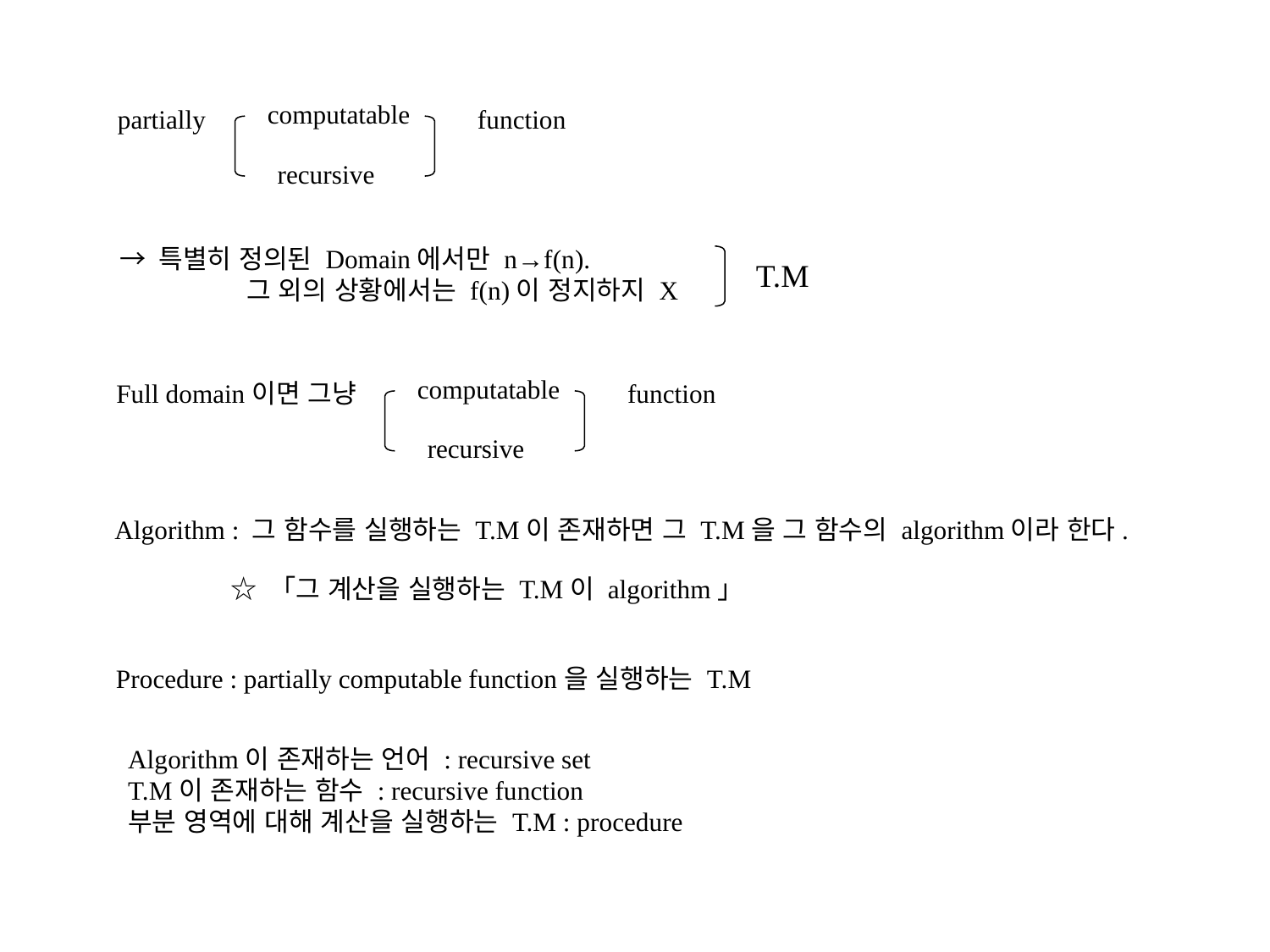

computatable
partially
function

recursive
→ 특별히 정의된 Domain에서만 n→f(n).
	그 외의 상황에서는 f(n)이 정지하지 X

T.M
computatable
Full domain이면 그냥
function

recursive
Algorithm : 그 함수를 실행하는 T.M이 존재하면 그 T.M을 그 함수의 algorithm이라 한다.
☆ 「그 계산을 실행하는 T.M이 algorithm」
Procedure : partially computable function을 실행하는 T.M
Algorithm이 존재하는 언어 : recursive set
T.M이 존재하는 함수 : recursive function
부분 영역에 대해 계산을 실행하는 T.M : procedure